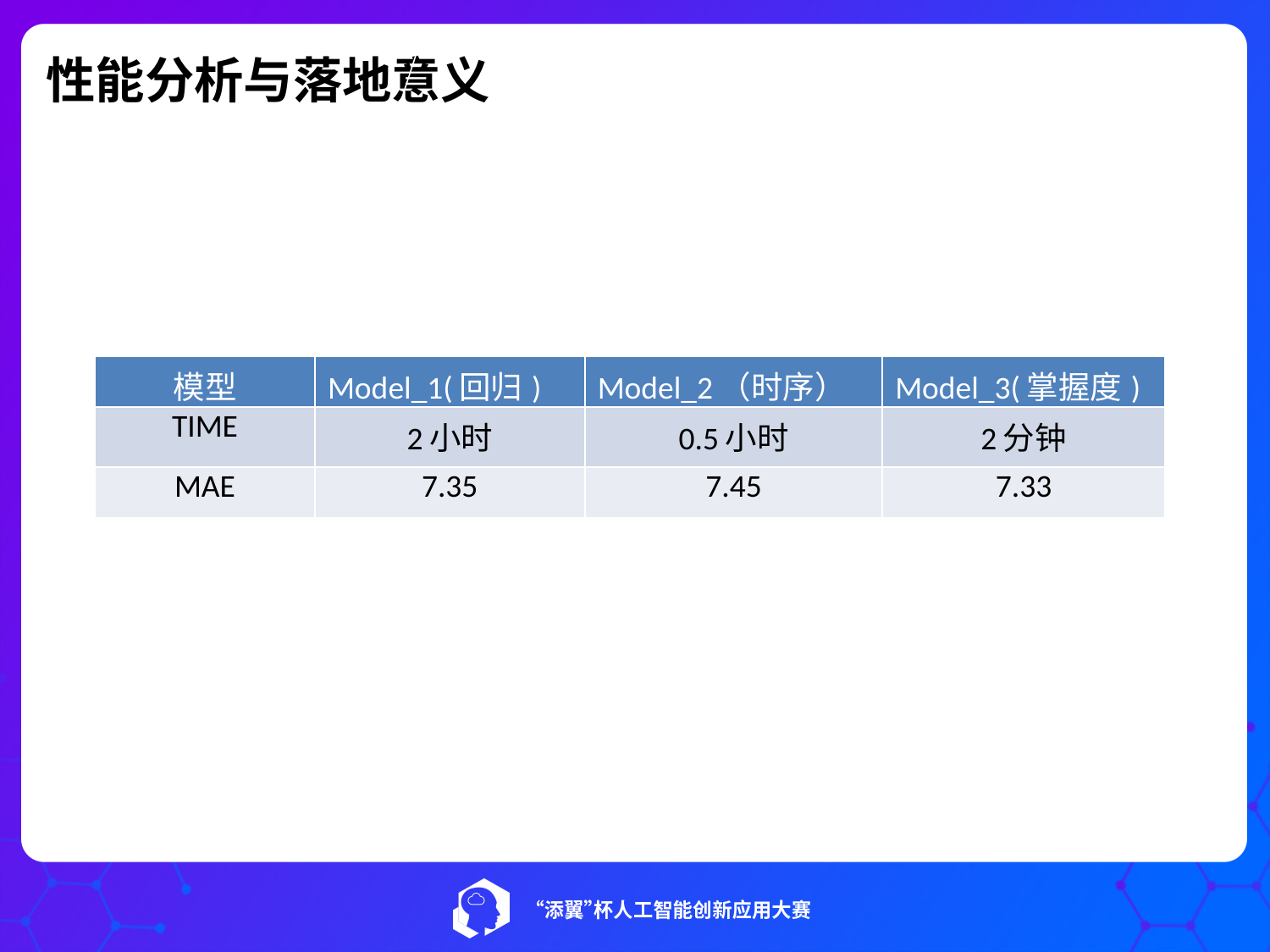

性能分析与落地意义
| 模型 | Model\_1(回归) | Model\_2（时序） | Model\_3(掌握度) |
| --- | --- | --- | --- |
| TIME | 2小时 | 0.5小时 | 2分钟 |
| MAE | 7.35 | 7.45 | 7.33 |